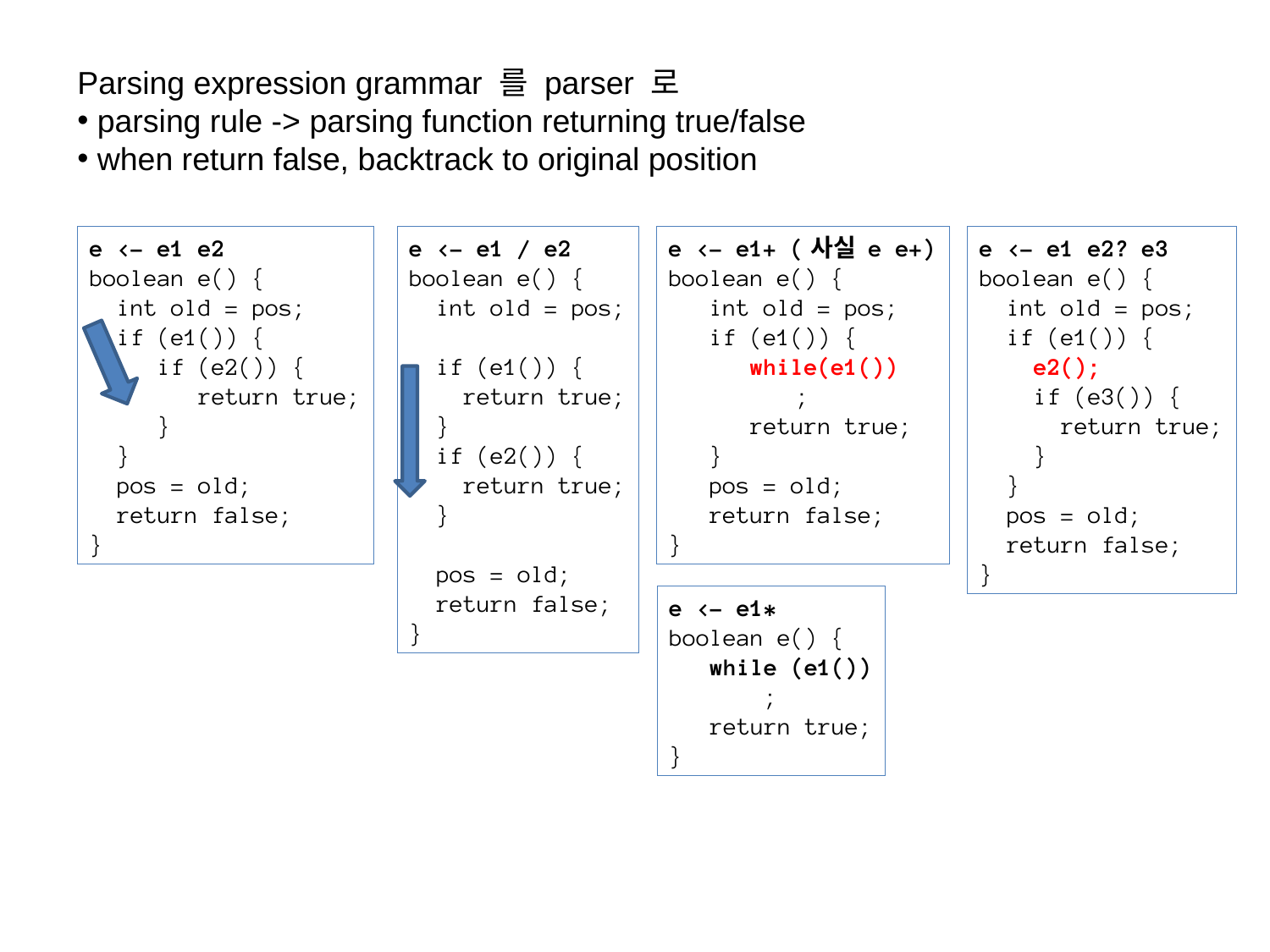

Parsing expression grammar 를 parser 로
 parsing rule -> parsing function returning true/false
 when return false, backtrack to original position
e <- e1 e2
boolean e() {
  int old = pos;
  if (e1()) {
     if (e2()) {
        return true;
     }
  }
  pos = old;
  return false;
}
e <- e1 / e2
boolean e() {
  int old = pos;

  if (e1()) {
    return true;
  }
  if (e2()) {
    return true;
  }

  pos = old;
  return false;
}
e <- e1+ (사실 e e+)
boolean e() {
   int old = pos;
   if (e1()) {
      while(e1())
	;
      return true;
   }
   pos = old;
   return false;
}
e <- e1 e2? e3
boolean e() {
  int old = pos;
  if (e1()) {
    e2();
    if (e3()) {
      return true;
    }
  }
  pos = old;
  return false;
}

e <- e1*
boolean e() {
   while (e1())
       ;
   return true;
}